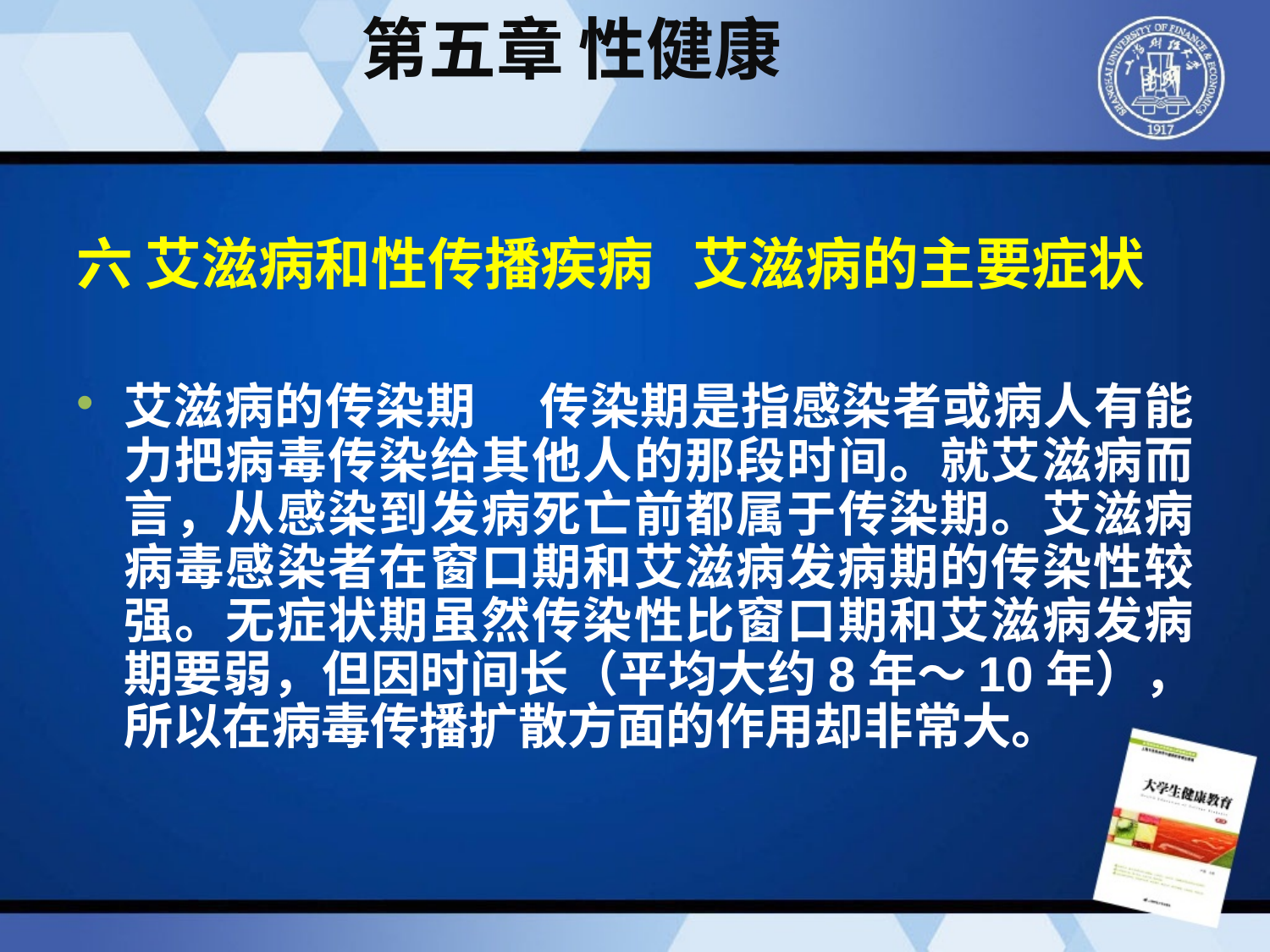

# 第五章 性健康
六 艾滋病和性传播疾病   艾滋病的主要症状
艾滋病的传染期     传染期是指感染者或病人有能力把病毒传染给其他人的那段时间。就艾滋病而言，从感染到发病死亡前都属于传染期。艾滋病病毒感染者在窗口期和艾滋病发病期的传染性较强。无症状期虽然传染性比窗口期和艾滋病发病期要弱，但因时间长（平均大约8年～10年），所以在病毒传播扩散方面的作用却非常大。